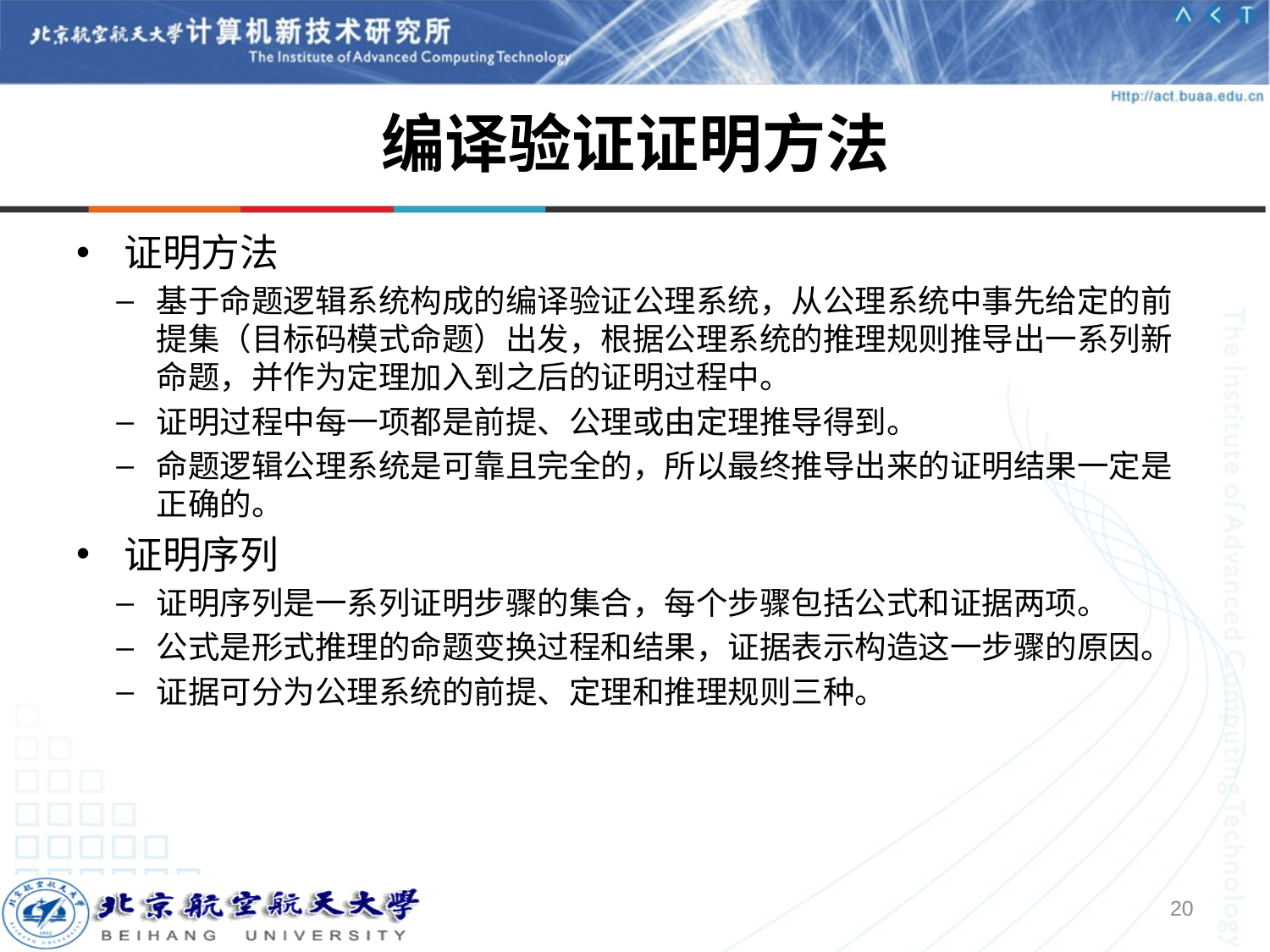

# 编译验证证明方法
证明方法
基于命题逻辑系统构成的编译验证公理系统，从公理系统中事先给定的前提集（目标码模式命题）出发，根据公理系统的推理规则推导出一系列新命题，并作为定理加入到之后的证明过程中。
证明过程中每一项都是前提、公理或由定理推导得到。
命题逻辑公理系统是可靠且完全的，所以最终推导出来的证明结果一定是正确的。
证明序列
证明序列是一系列证明步骤的集合，每个步骤包括公式和证据两项。
公式是形式推理的命题变换过程和结果，证据表示构造这一步骤的原因。
证据可分为公理系统的前提、定理和推理规则三种。
20